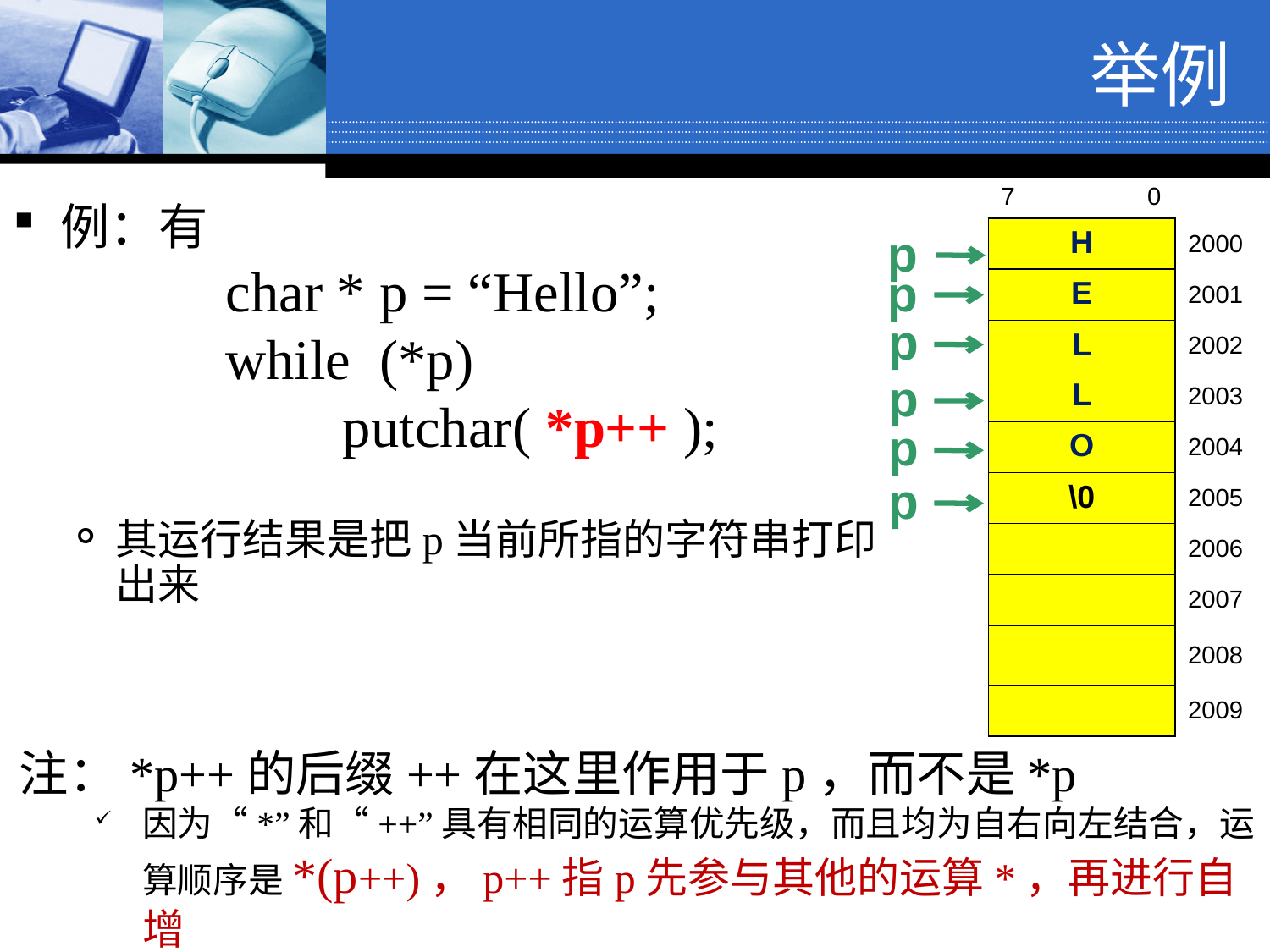

举例
| 7 0 |  |
| --- | --- |
| H | 2000 |
| E | 2001 |
| L | 2002 |
| L | 2003 |
| O | 2004 |
| \0 | 2005 |
|  | 2006 |
|  | 2007 |
|  | 2008 |
|  | 2009 |
例：有
               char * p = “Hello”;
               while  (*p)
               	  putchar( *p++ );

其运行结果是把p当前所指的字符串打印出来
p
p
p
p
p
p
注：*p++的后缀++在这里作用于p，而不是*p
因为“*”和“++”具有相同的运算优先级，而且均为自右向左结合，运算顺序是*(p++)，p++指p先参与其他的运算*，再进行自增